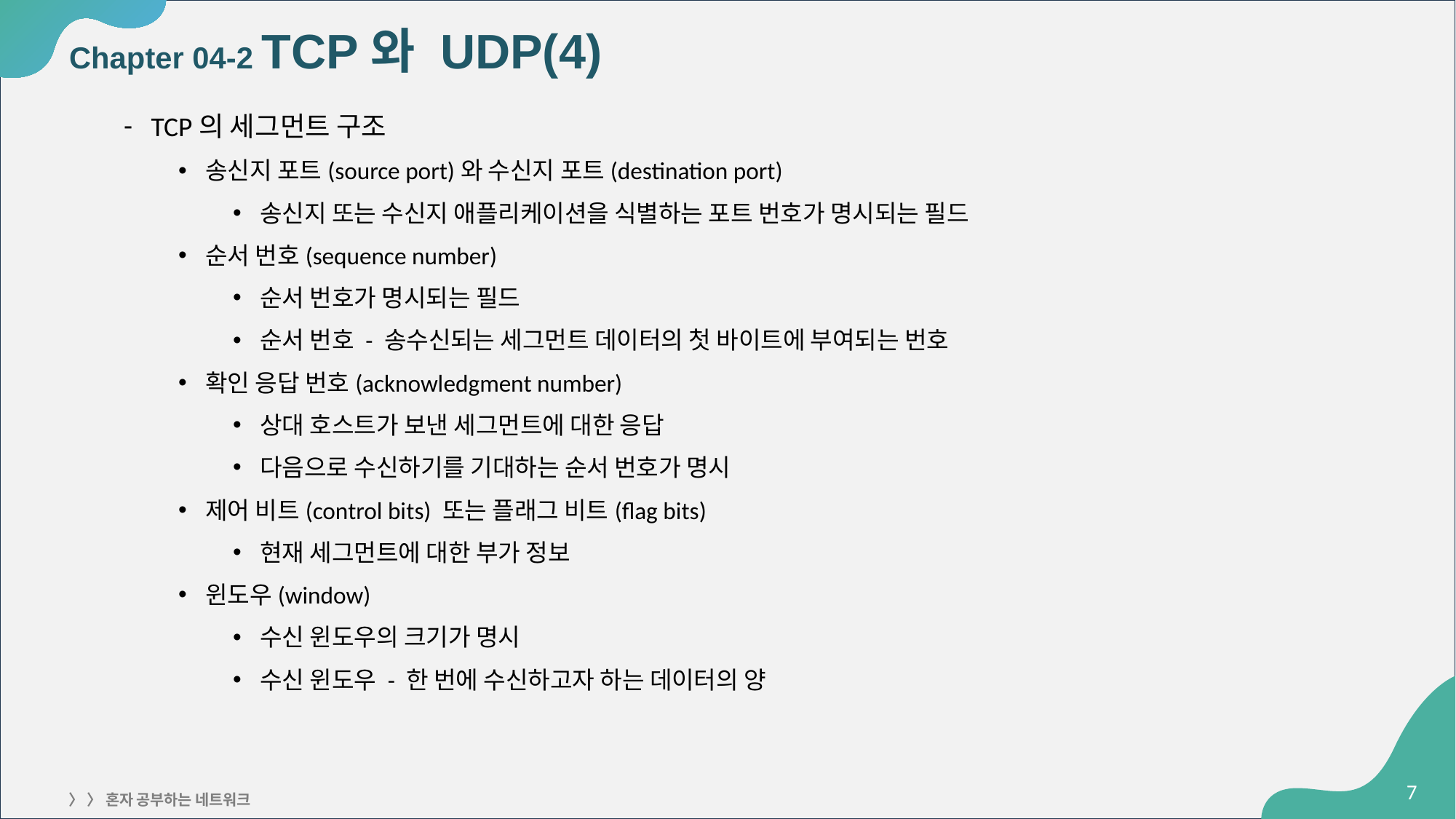

# Chapter 04-2 TCP와 UDP(4)
TCP의 세그먼트 구조
송신지 포트(source port)와 수신지 포트(destination port)
송신지 또는 수신지 애플리케이션을 식별하는 포트 번호가 명시되는 필드
순서 번호(sequence number)
순서 번호가 명시되는 필드
순서 번호 - 송수신되는 세그먼트 데이터의 첫 바이트에 부여되는 번호
확인 응답 번호(acknowledgment number)
상대 호스트가 보낸 세그먼트에 대한 응답
다음으로 수신하기를 기대하는 순서 번호가 명시
제어 비트(control bits) 또는 플래그 비트(flag bits)
현재 세그먼트에 대한 부가 정보
윈도우(window)
수신 윈도우의 크기가 명시
수신 윈도우 - 한 번에 수신하고자 하는 데이터의 양
7
〉 〉 혼자 공부하는 네트워크